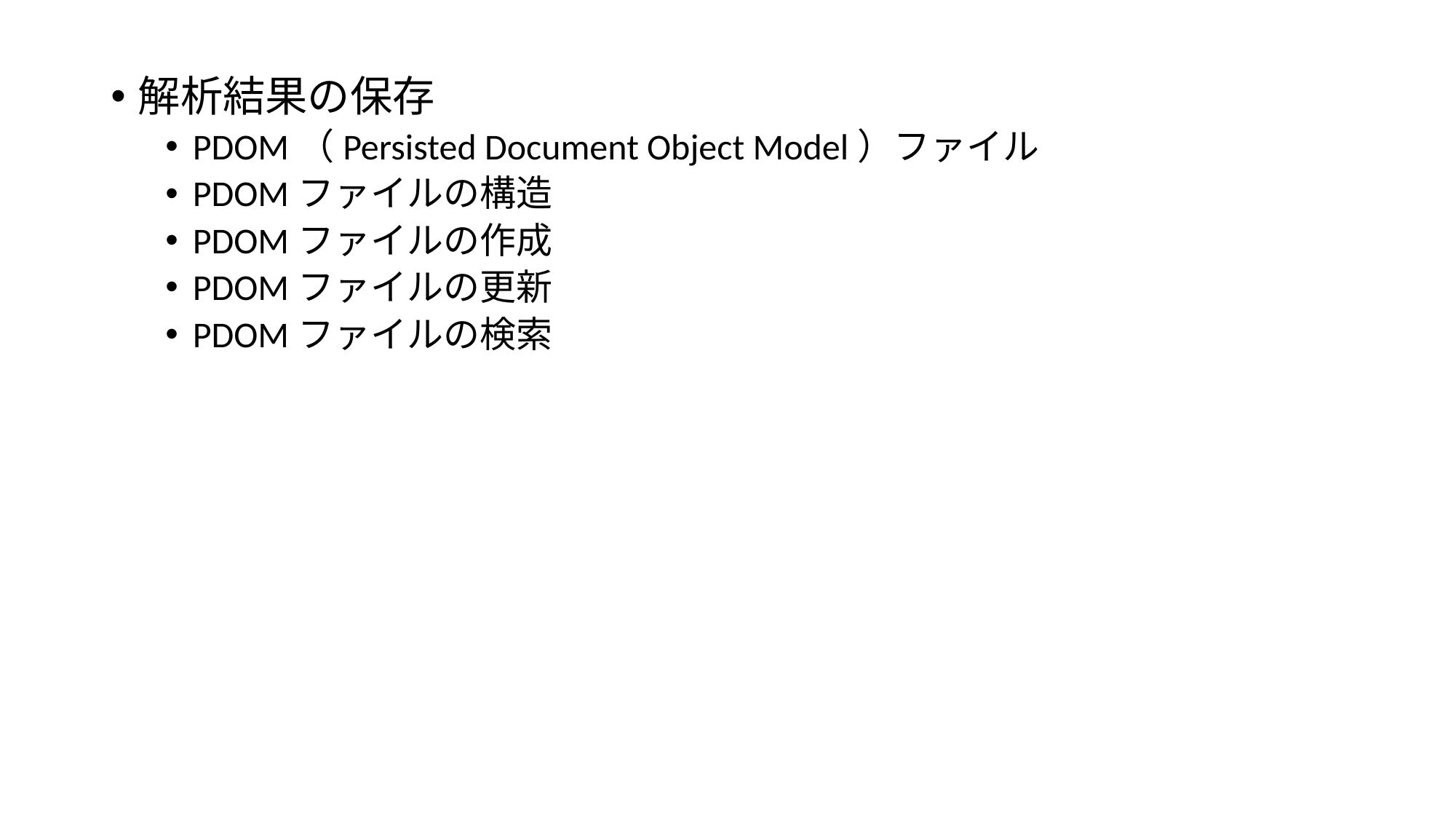

解析結果の保存
PDOM（Persisted Document Object Model）ファイル
PDOMファイルの構造
PDOMファイルの作成
PDOMファイルの更新
PDOMファイルの検索